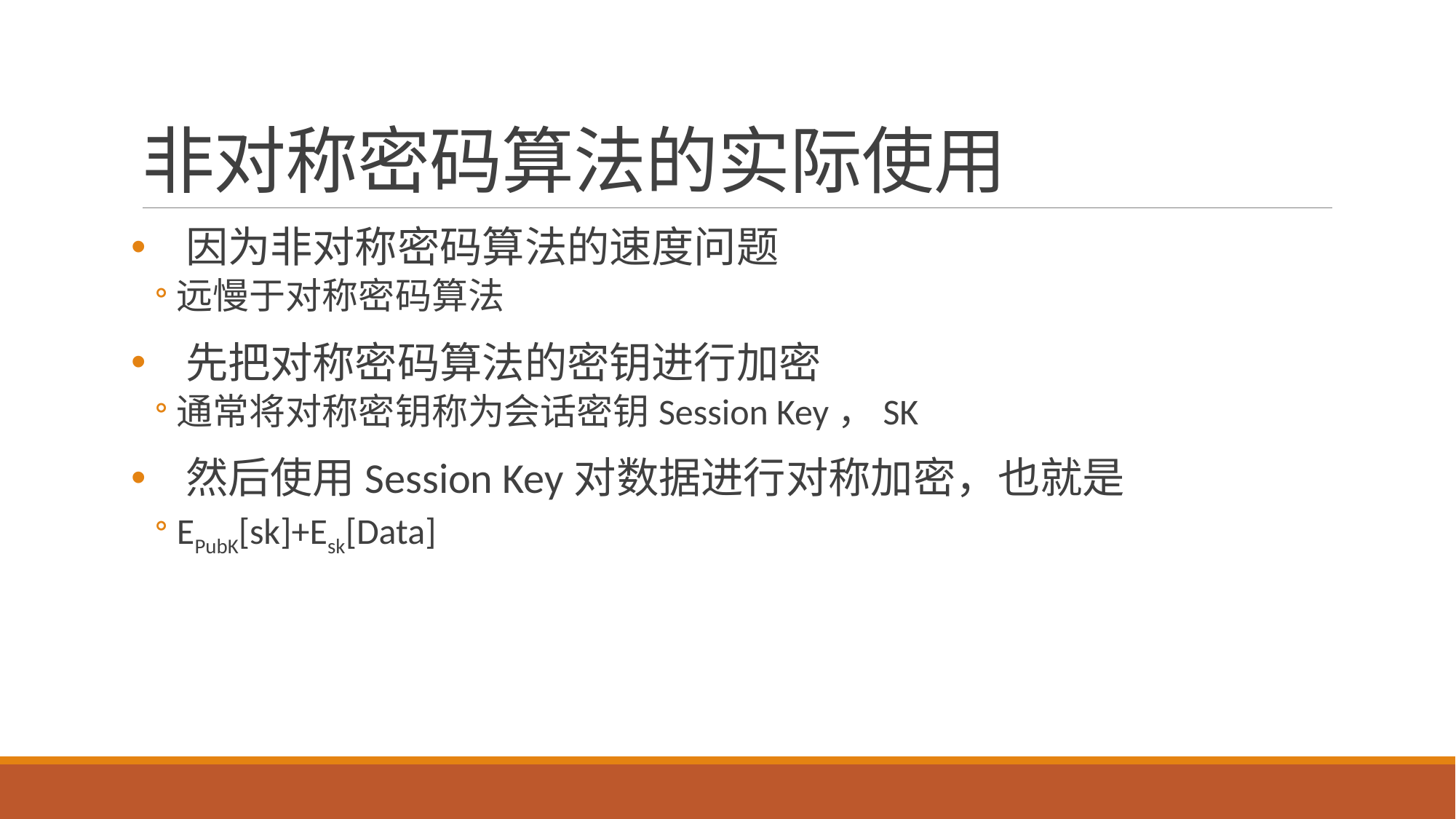

# 非对称密码算法的实际使用
因为非对称密码算法的速度问题
远慢于对称密码算法
先把对称密码算法的密钥进行加密
通常将对称密钥称为会话密钥Session Key，SK
然后使用Session Key对数据进行对称加密，也就是
EPubK[sk]+Esk[Data]
92